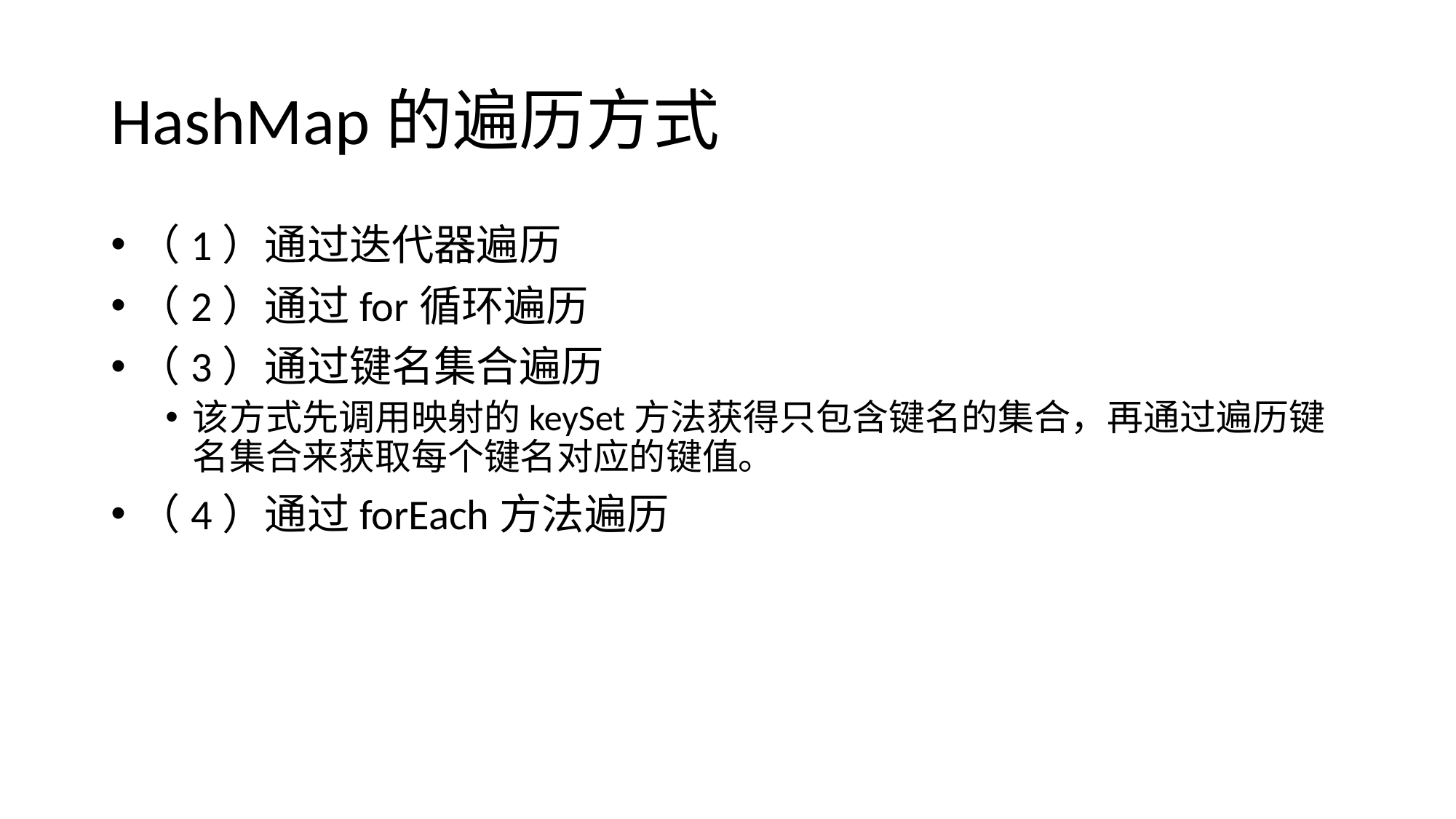

# HashMap的遍历方式
（1）通过迭代器遍历
（2）通过for循环遍历
（3）通过键名集合遍历
该方式先调用映射的keySet方法获得只包含键名的集合，再通过遍历键名集合来获取每个键名对应的键值。
（4）通过forEach方法遍历